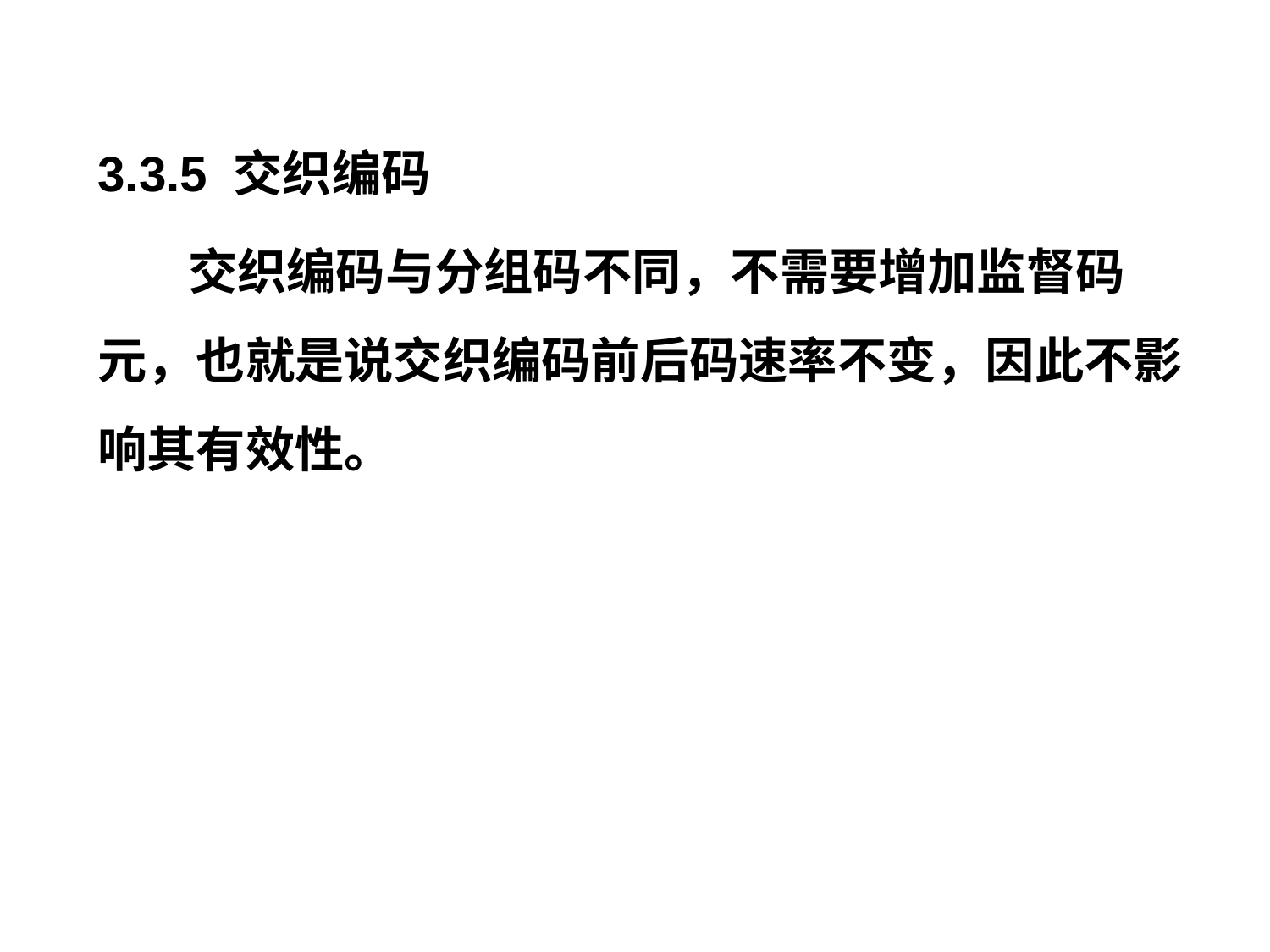

3.3.5 交织编码
       交织编码与分组码不同，不需要增加监督码元，也就是说交织编码前后码速率不变，因此不影响其有效性。